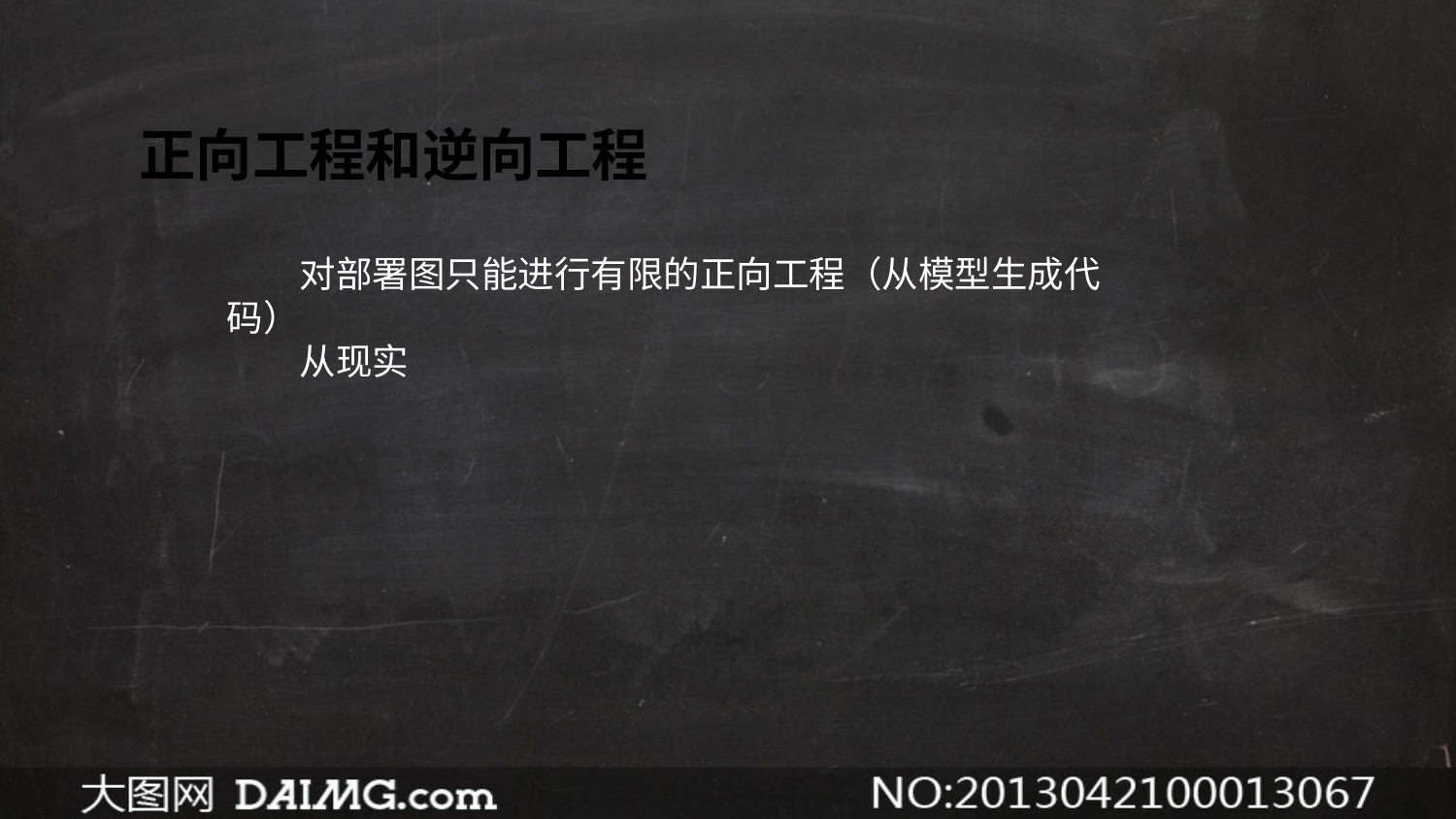

正向工程和逆向工程
对部署图只能进行有限的正向工程（从模型生成代码）
从现实